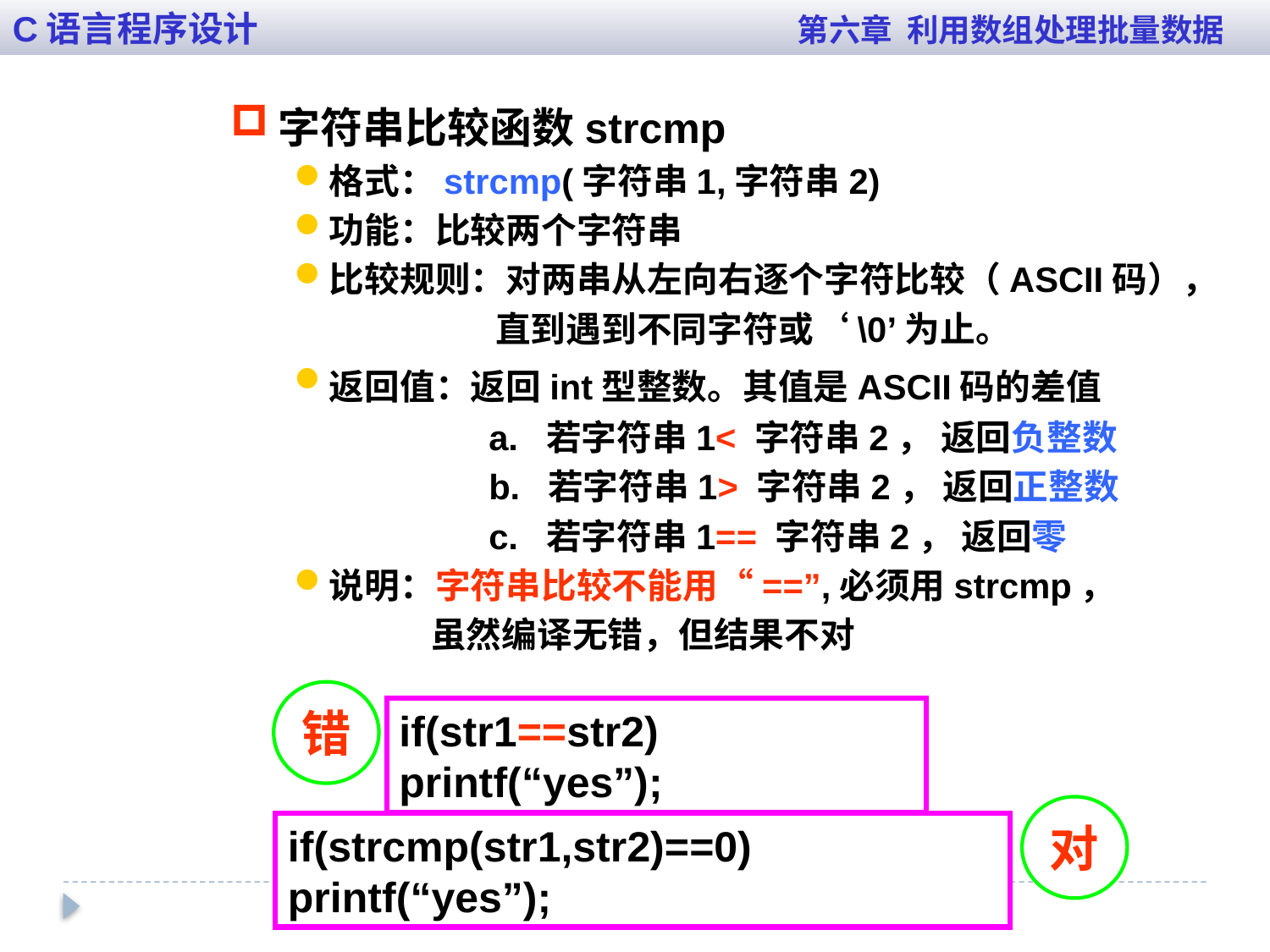

C语言程序设计                                                                   第六章  利用数组处理批量数据
字符串比较函数strcmp
格式：strcmp(字符串1,字符串2)
功能：比较两个字符串
比较规则：对两串从左向右逐个字符比较（ASCII码），
                        直到遇到不同字符或‘\0’为止。
返回值：返回int型整数。其值是ASCII码的差值
                    a.  若字符串1< 字符串2， 返回负整数
                    b.  若字符串1> 字符串2， 返回正整数
                    c.  若字符串1== 字符串2， 返回零
说明：字符串比较不能用“==”,必须用strcmp，
                虽然编译无错，但结果不对
错
if(str1==str2) printf(“yes”);
对
if(strcmp(str1,str2)==0)  printf(“yes”);